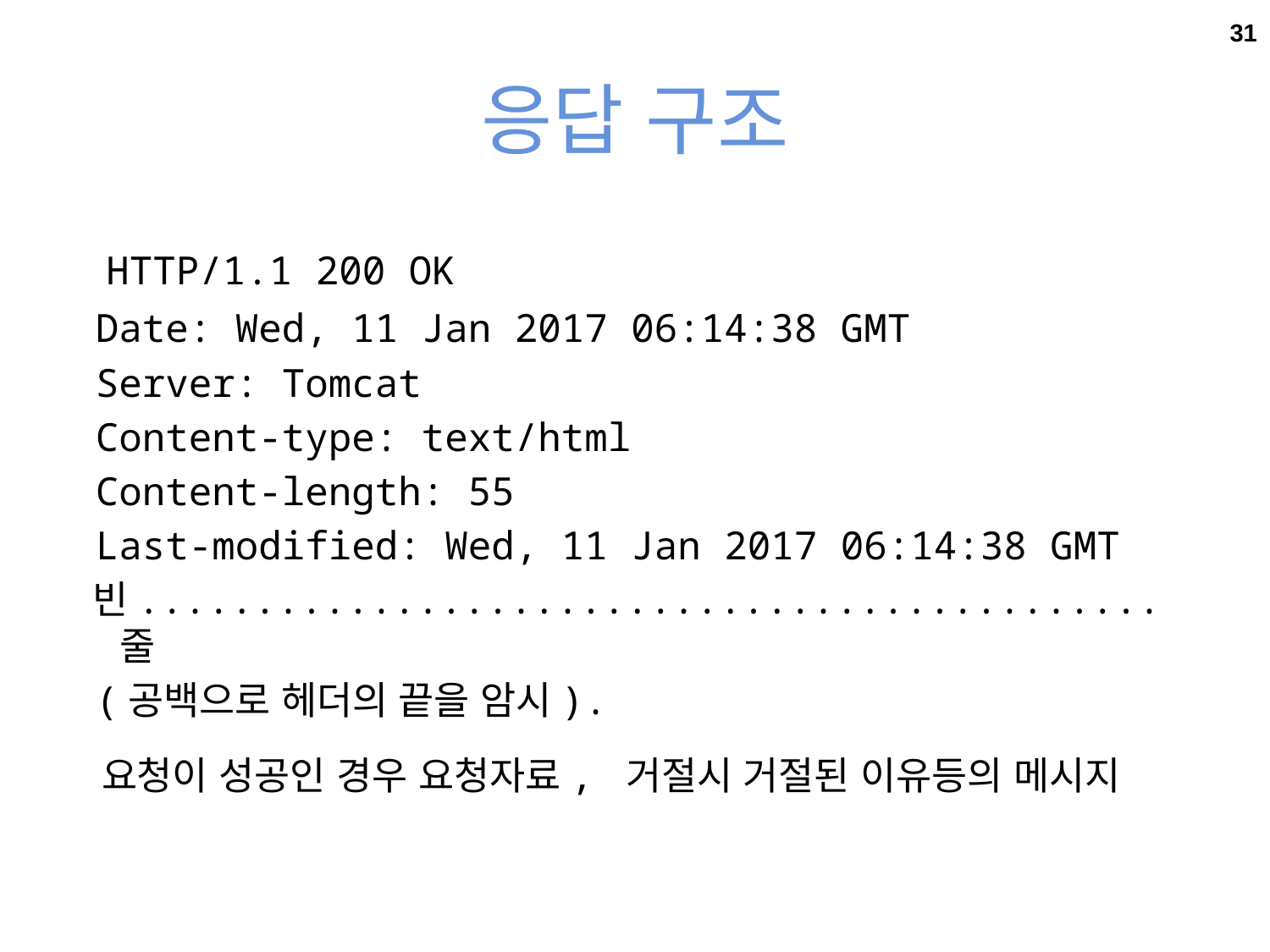

31
# 응답 구조
 HTTP/1.1 200 OK
 Date: Wed, 11 Jan 2017 06:14:38 GMT
 Server: Tomcat
 Content-type: text/html
 Content-length: 55
 Last-modified: Wed, 11 Jan 2017 06:14:38 GMT
 빈............................................줄
 (공백으로 헤더의 끝을 암시).
 요청이 성공인 경우 요청자료, 거절시 거절된 이유등의 메시지